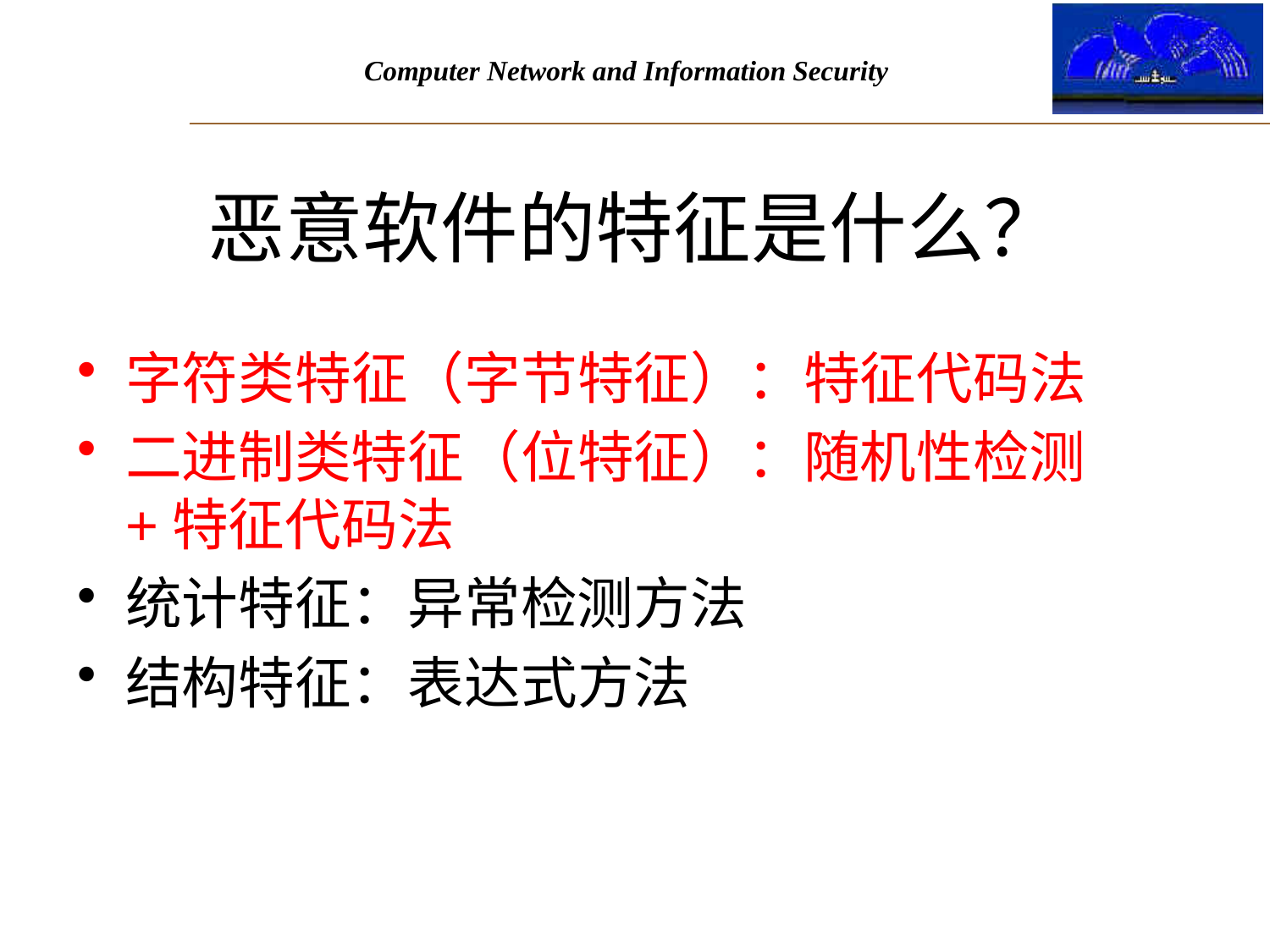

# 恶意软件的特征是什么？
字符类特征（字节特征）：特征代码法
二进制类特征（位特征）：随机性检测+特征代码法
统计特征：异常检测方法
结构特征：表达式方法